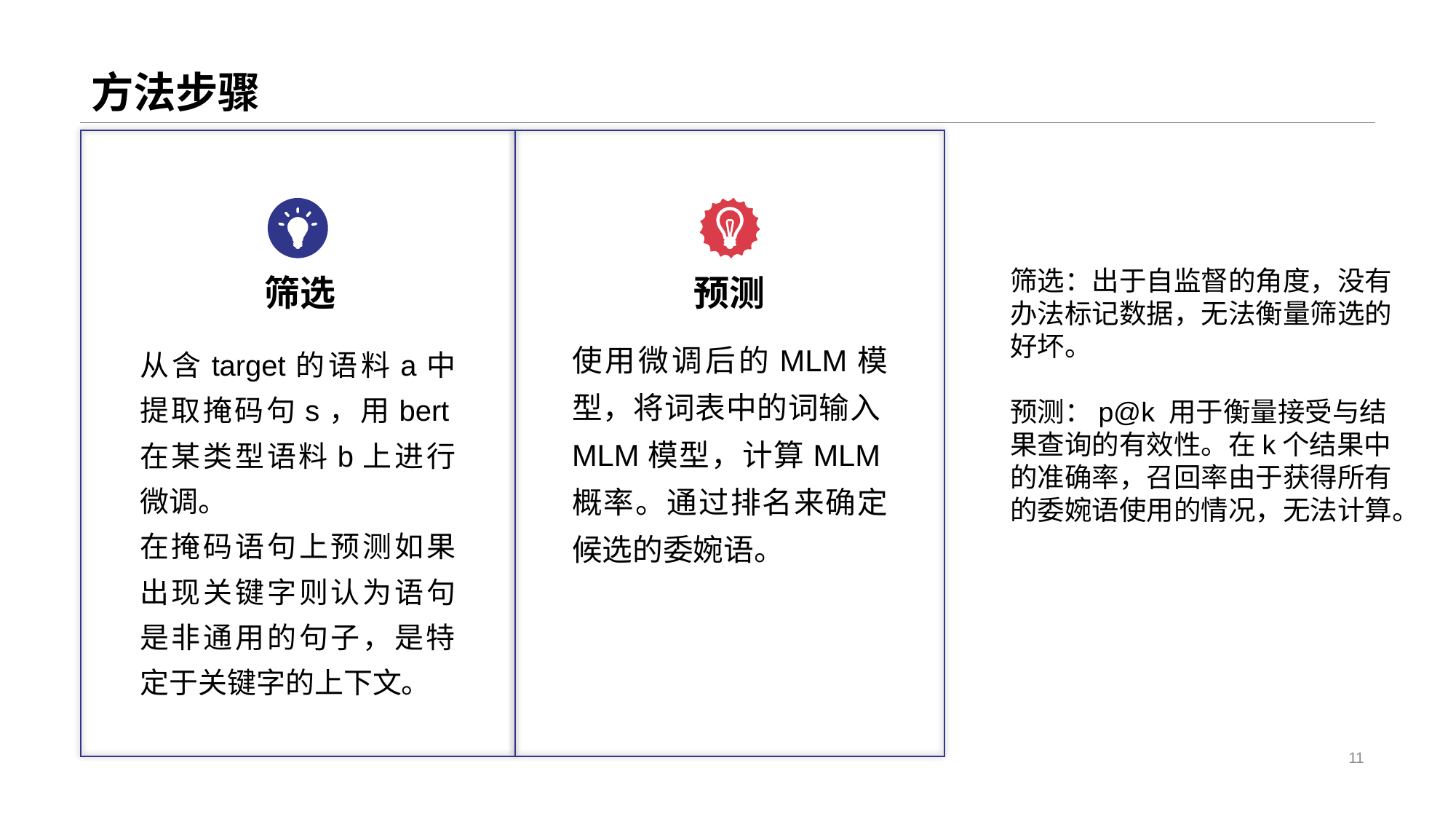

# 方法步骤

筛选
预测
筛选：出于自监督的角度，没有办法标记数据，无法衡量筛选的好坏。

预测：p@k 用于衡量接受与结果查询的有效性。在k个结果中的准确率，召回率由于获得所有的委婉语使用的情况，无法计算。
使用微调后的MLM模型，将词表中的词输入MLM模型，计算MLM概率。通过排名来确定候选的委婉语。
从含target的语料a中提取掩码句s，用bert在某类型语料b上进行微调。
在掩码语句上预测如果出现关键字则认为语句是非通用的句子，是特定于关键字的上下文。
11